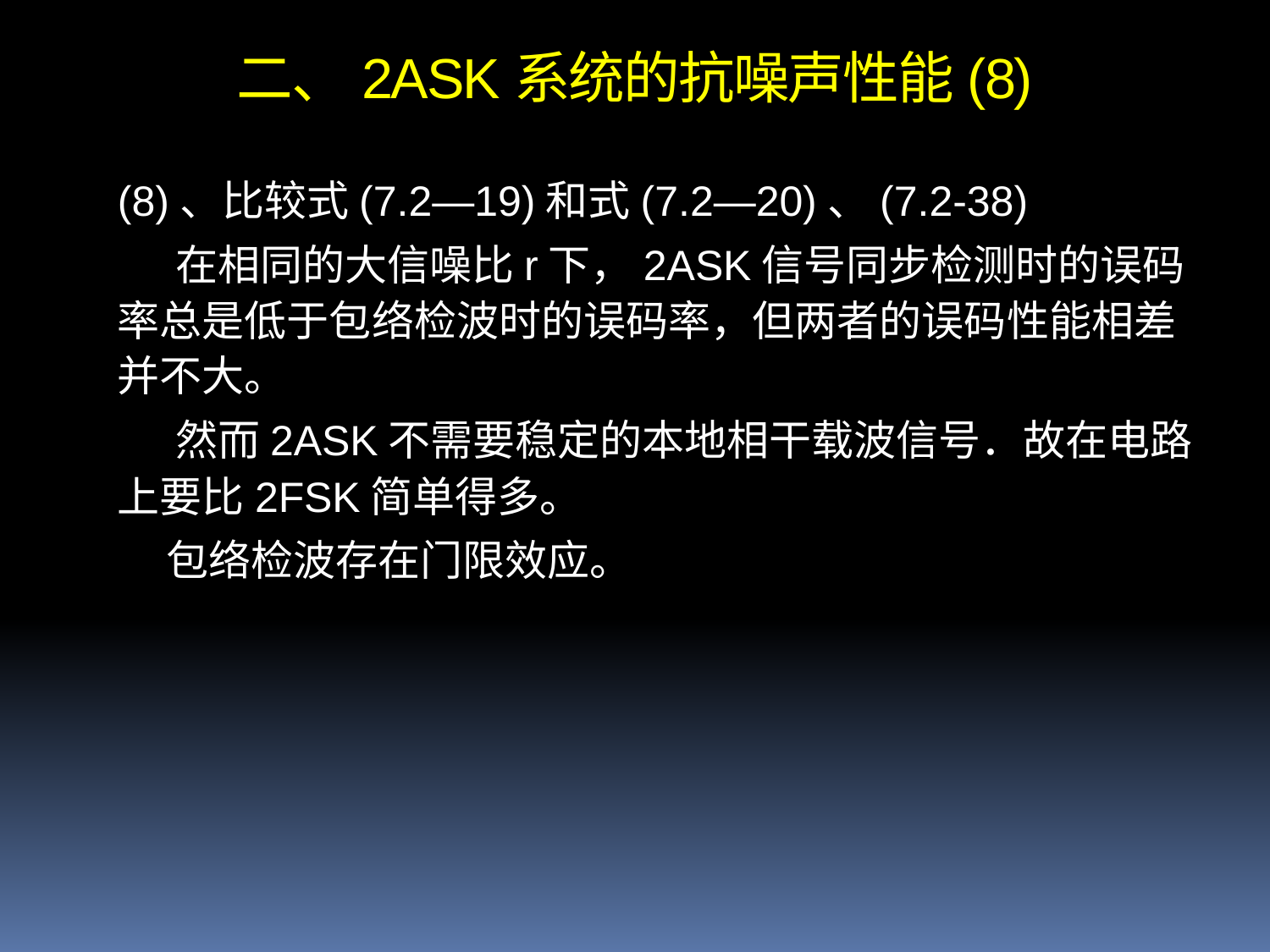

# 二、2ASK系统的抗噪声性能(8)
(8)、比较式(7.2—19)和式(7.2—20)、(7.2-38)
     在相同的大信噪比r下，2ASK信号同步检测时的误码率总是低于包络检波时的误码率，但两者的误码性能相差并不大。
     然而2ASK不需要稳定的本地相干载波信号．故在电路上要比2FSK简单得多。
    包络检波存在门限效应。